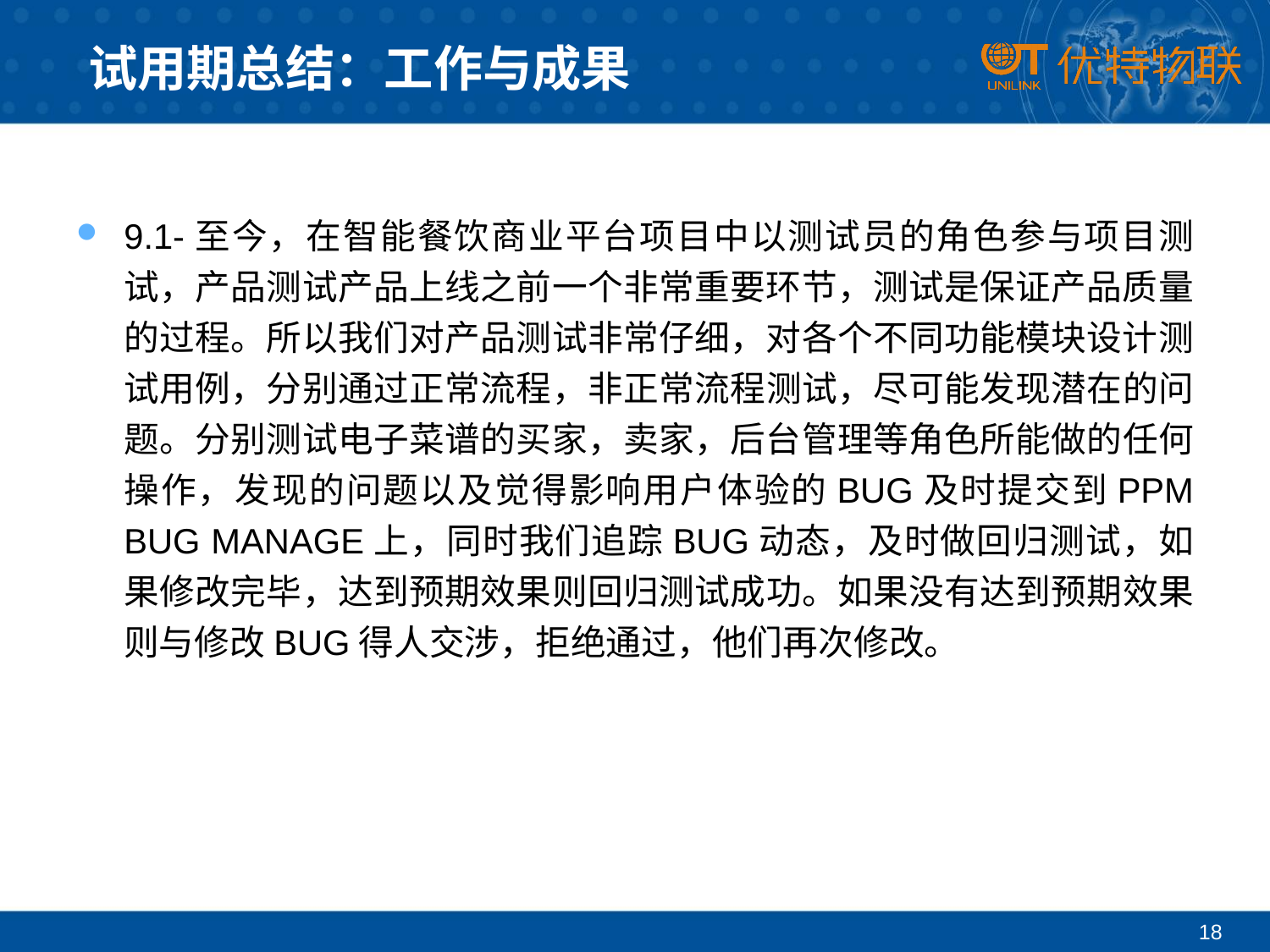

# 试用期总结：工作与成果
9.1-至今，在智能餐饮商业平台项目中以测试员的角色参与项目测试，产品测试产品上线之前一个非常重要环节，测试是保证产品质量的过程。所以我们对产品测试非常仔细，对各个不同功能模块设计测试用例，分别通过正常流程，非正常流程测试，尽可能发现潜在的问题。分别测试电子菜谱的买家，卖家，后台管理等角色所能做的任何操作，发现的问题以及觉得影响用户体验的BUG及时提交到PPM BUG MANAGE上，同时我们追踪BUG动态，及时做回归测试，如果修改完毕，达到预期效果则回归测试成功。如果没有达到预期效果则与修改BUG得人交涉，拒绝通过，他们再次修改。
18